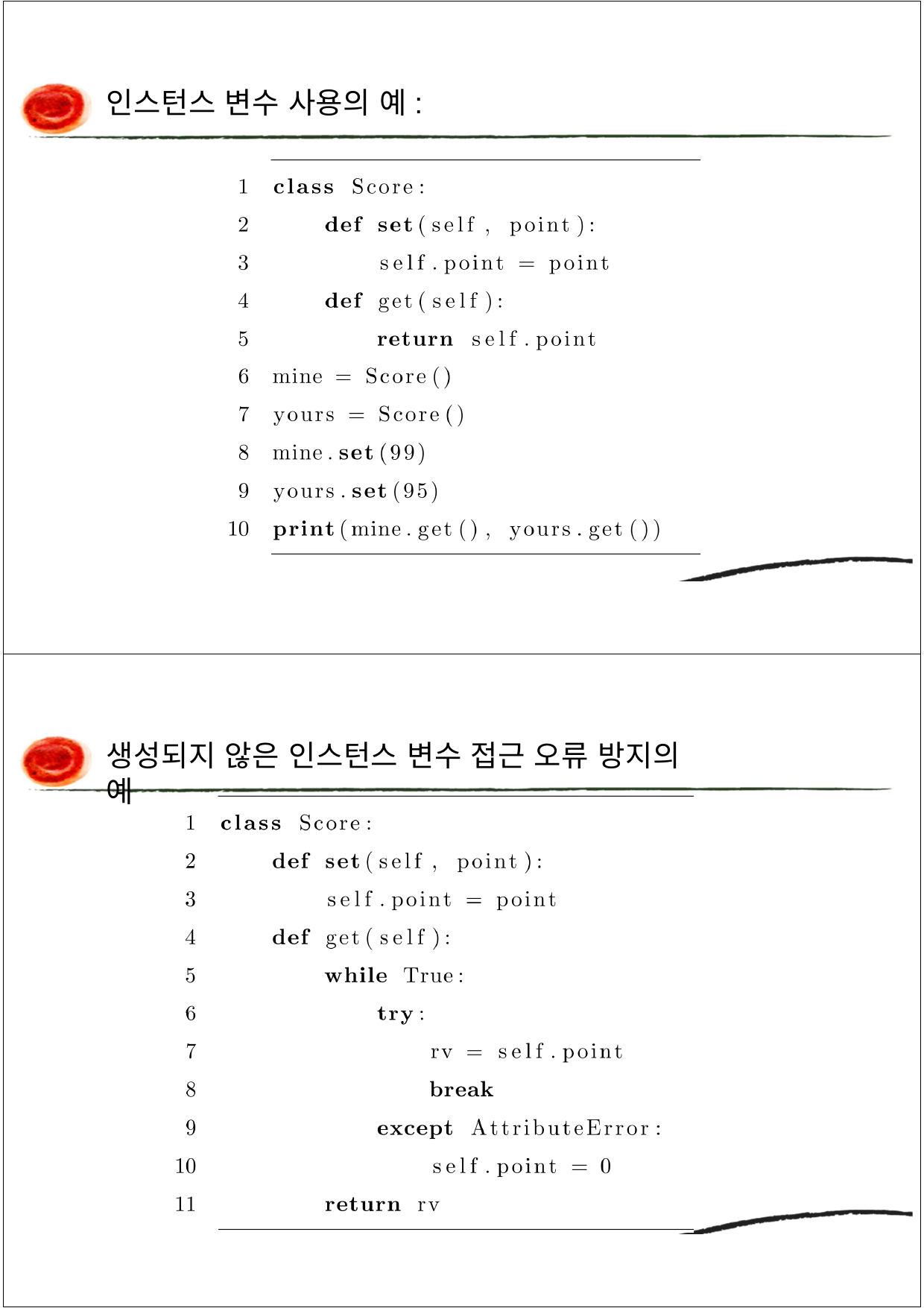

인스턴스 변수 사용의 예:

생성되지 않은 인스턴스 변수 접근 오류 방지의 예